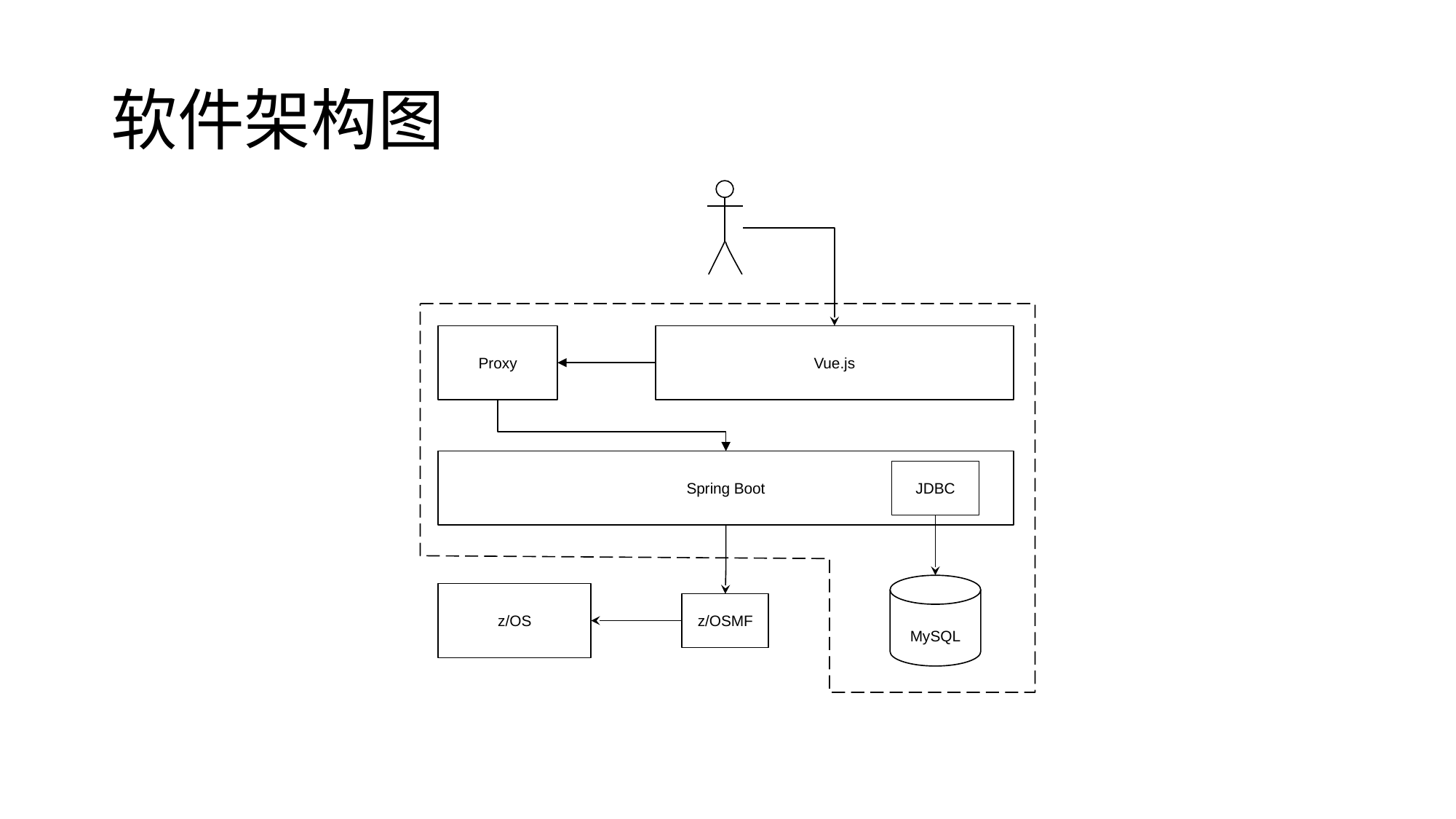

# 软件架构图

Proxy
Vue.js

Spring Boot
JDBC

MySQL
z/OS
z/OSMF